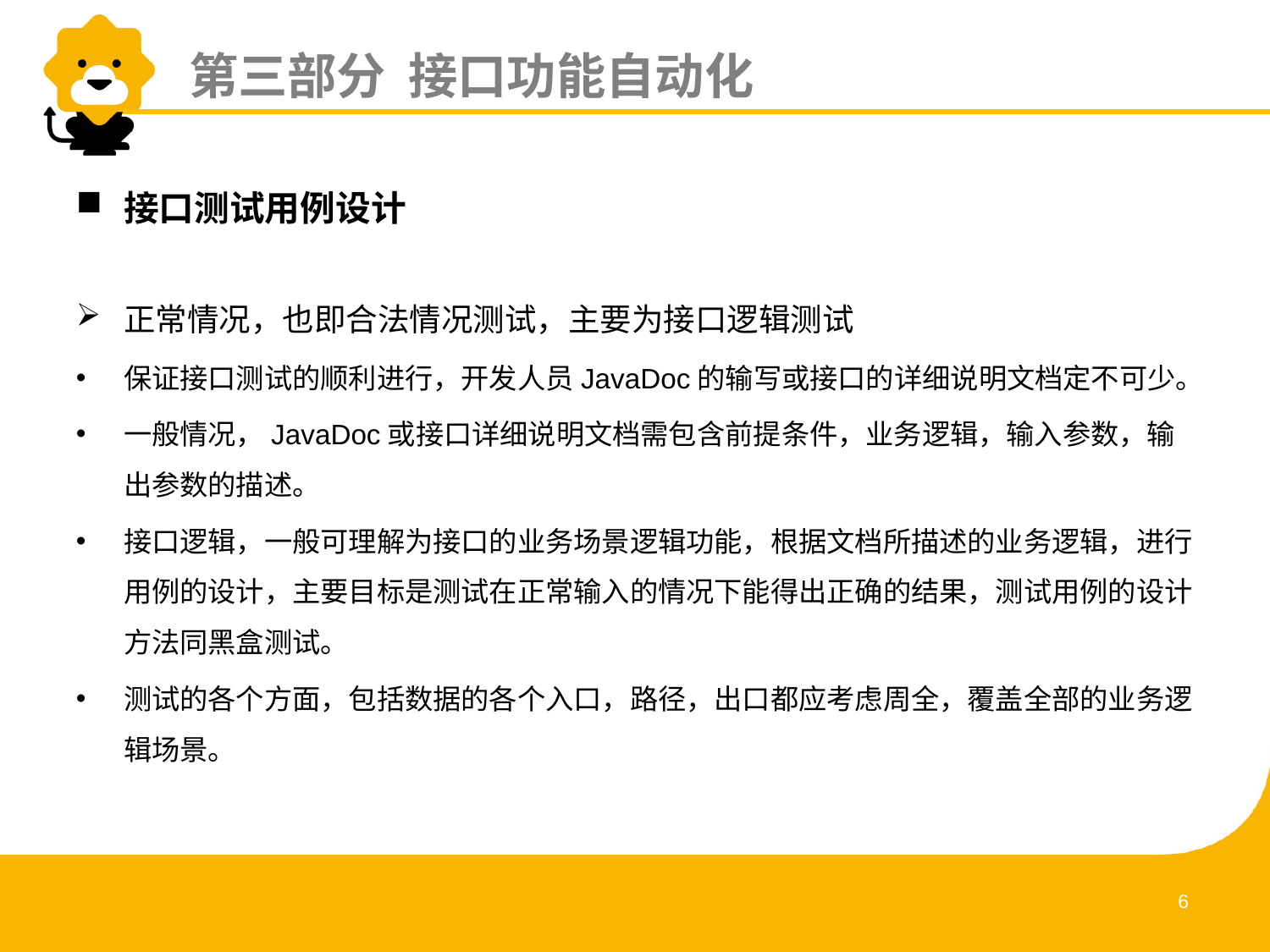

第三部分  接口功能自动化
接口测试用例设计

正常情况，也即合法情况测试，主要为接口逻辑测试
保证接口测试的顺利进行，开发人员JavaDoc的输写或接口的详细说明文档定不可少。
一般情况，JavaDoc或接口详细说明文档需包含前提条件，业务逻辑，输入参数，输出参数的描述。
接口逻辑，一般可理解为接口的业务场景逻辑功能，根据文档所描述的业务逻辑，进行用例的设计，主要目标是测试在正常输入的情况下能得出正确的结果，测试用例的设计方法同黑盒测试。
测试的各个方面，包括数据的各个入口，路径，出口都应考虑周全，覆盖全部的业务逻辑场景。